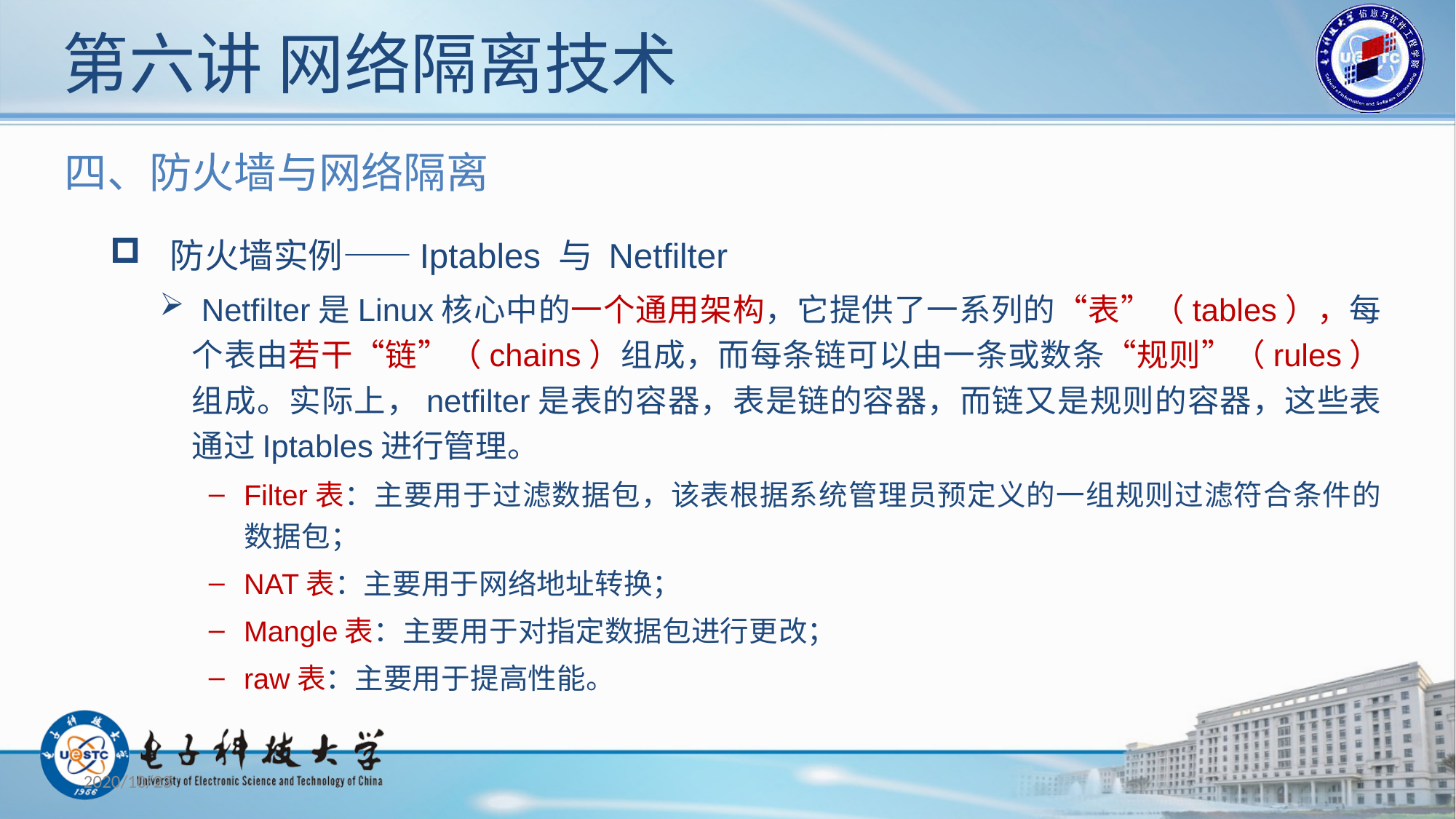

# 第六讲 网络隔离技术
四、防火墙与网络隔离
  防火墙实例——Iptables 与 Netfilter
 Netfilter是Linux核心中的一个通用架构，它提供了一系列的“表”（tables），每个表由若干“链”（chains）组成，而每条链可以由一条或数条“规则”（rules）组成。实际上，netfilter是表的容器，表是链的容器，而链又是规则的容器，这些表通过Iptables进行管理。
Filter表：主要用于过滤数据包，该表根据系统管理员预定义的一组规则过滤符合条件的数据包；
NAT表：主要用于网络地址转换；
Mangle表：主要用于对指定数据包进行更改；
raw表：主要用于提高性能。

2020/10/23